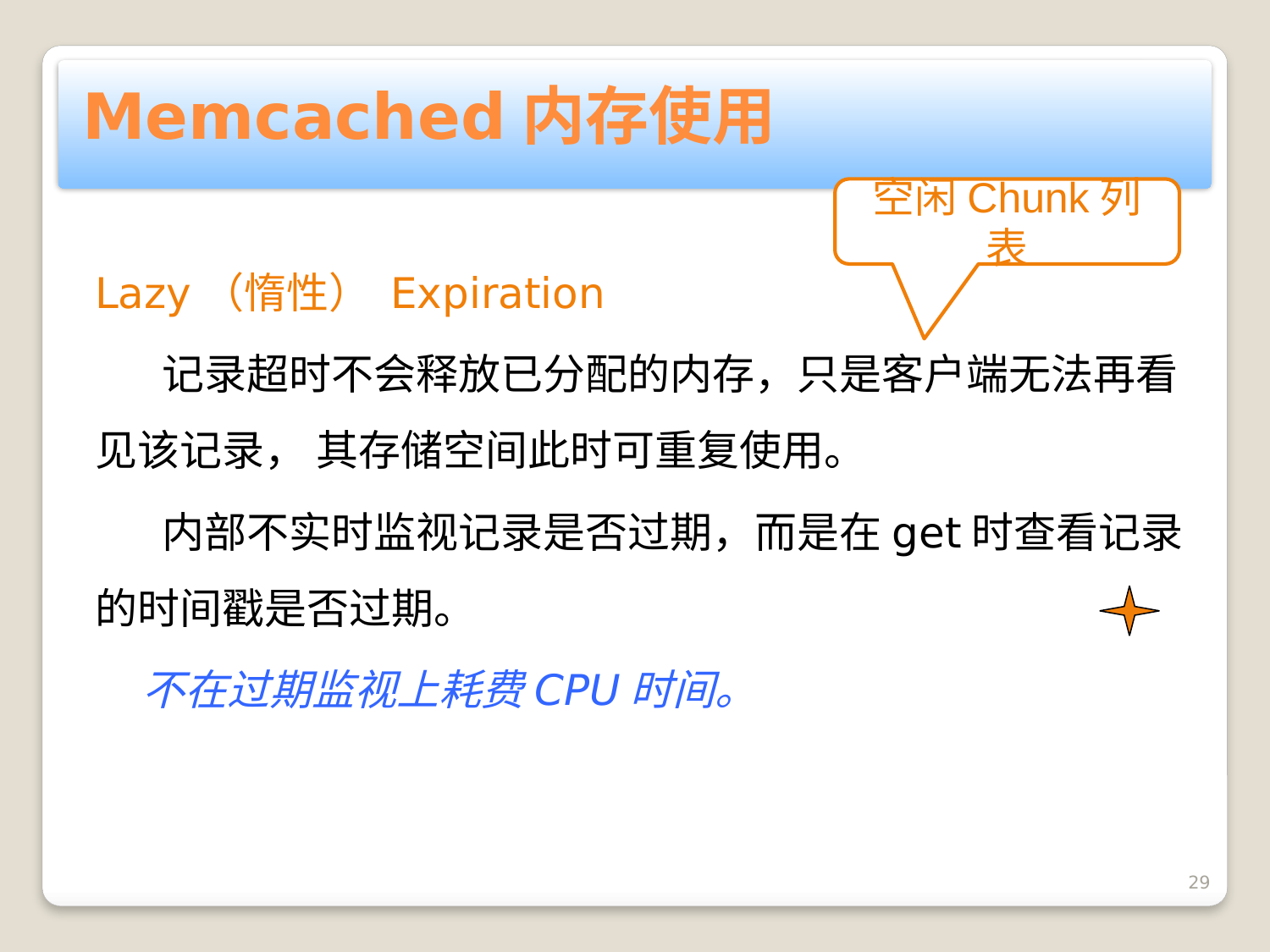

Memcached内存使用
空闲Chunk列表
Lazy（惰性） Expiration
      记录超时不会释放已分配的内存，只是客户端无法再看见该记录， 其存储空间此时可重复使用。
      内部不实时监视记录是否过期，而是在get时查看记录的时间戳是否过期。
    不在过期监视上耗费CPU时间。

29